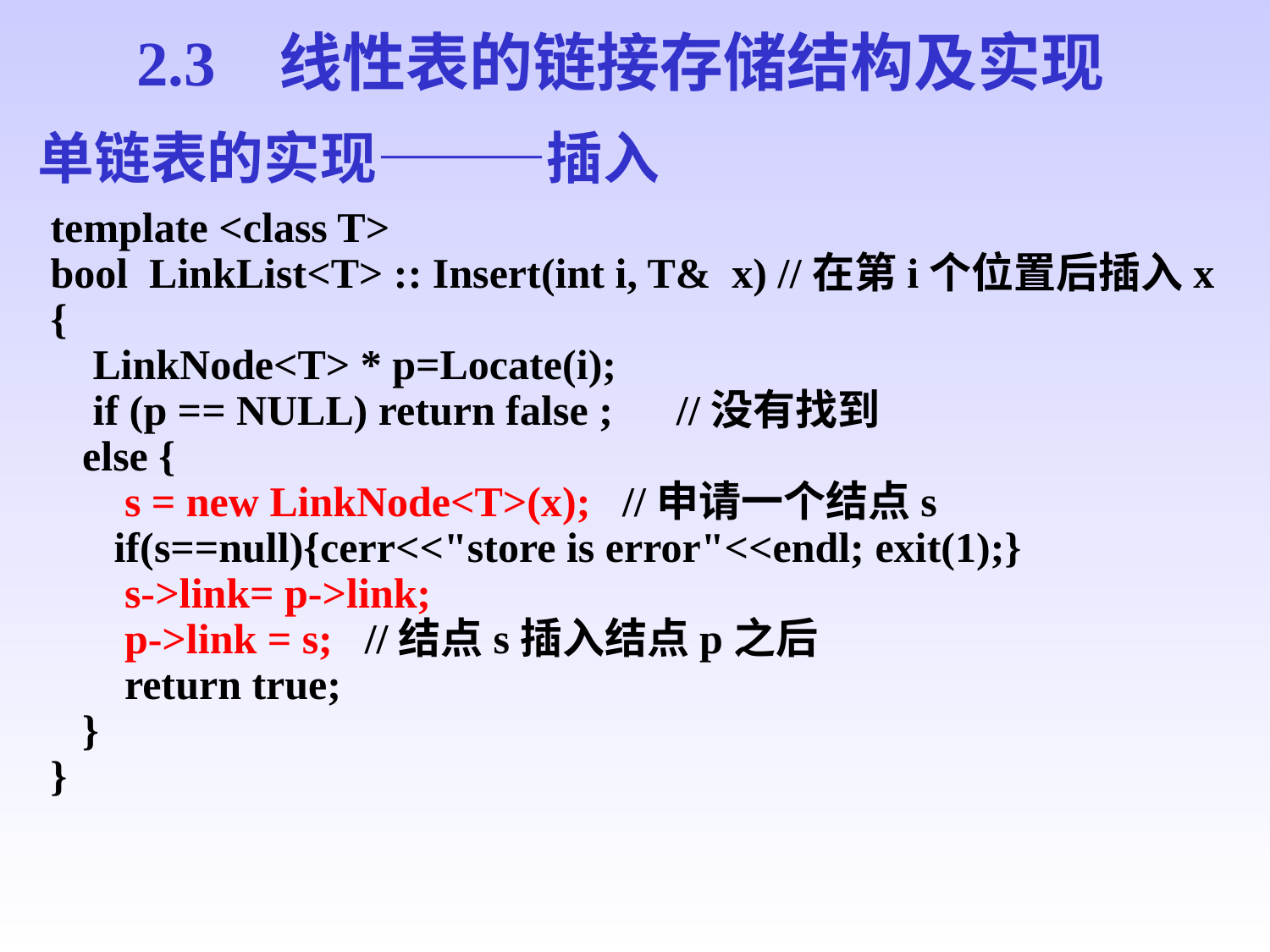

2.3   线性表的链接存储结构及实现
单链表的实现———插入
 template <class T>
 bool  LinkList<T> :: Insert(int i, T&  x) //在第i个位置后插入x
 {
     LinkNode<T> * p=Locate(i);
     if (p == NULL) return false ;      //没有找到
    else {
        s = new LinkNode<T>(x);   //申请一个结点s
       if(s==null){cerr<<"store is error"<<endl; exit(1);}
        s->link= p->link;
        p->link = s;   //结点s插入结点p之后
        return true;
    }
 }